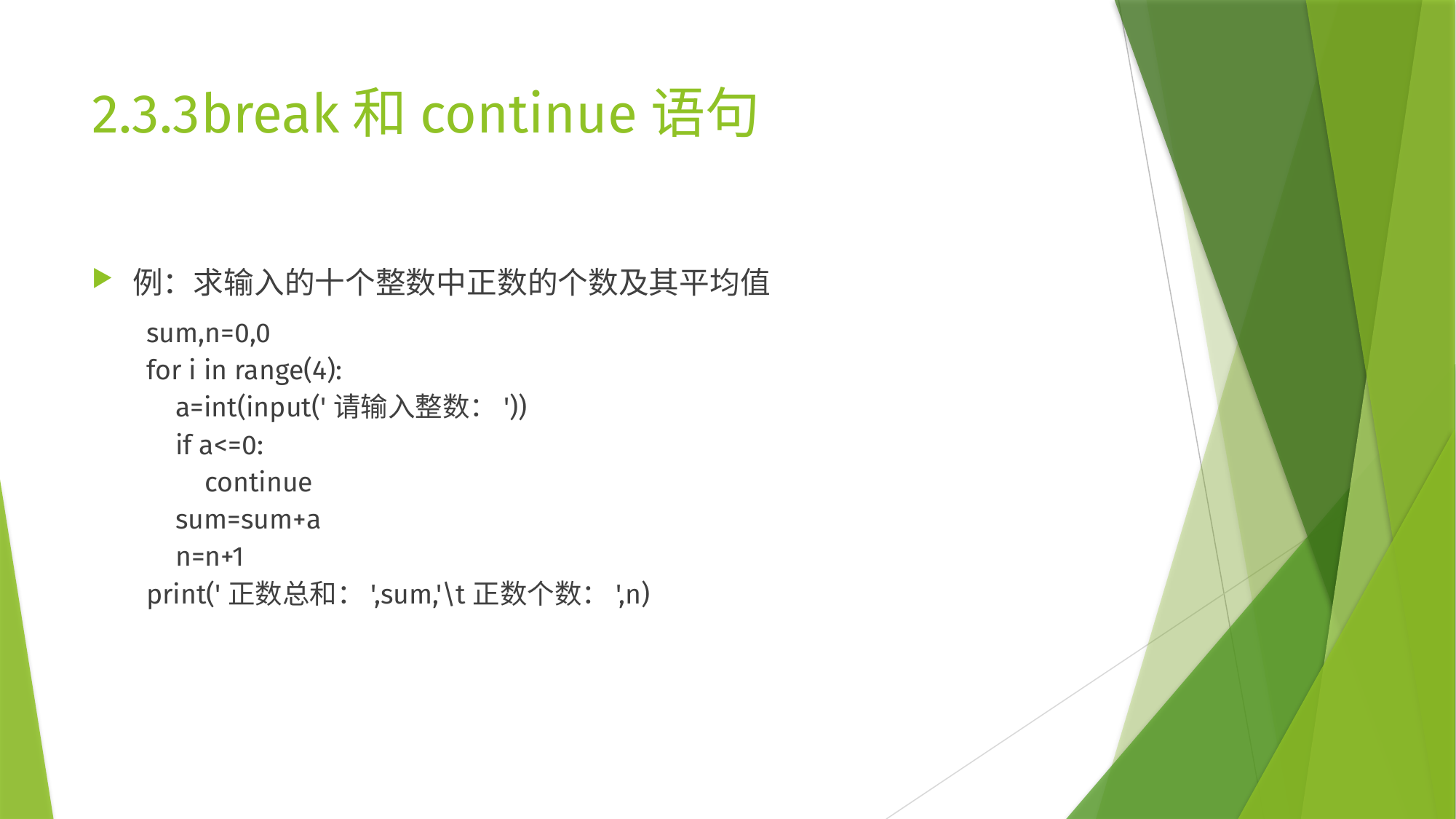

# 2.3.3	break和continue语句
例：求输入的十个整数中正数的个数及其平均值
sum,n=0,0
for i in range(4):
    a=int(input('请输入整数：'))
    if a<=0:
        continue
    sum=sum+a
    n=n+1
print('正数总和：',sum,'\t正数个数：',n)